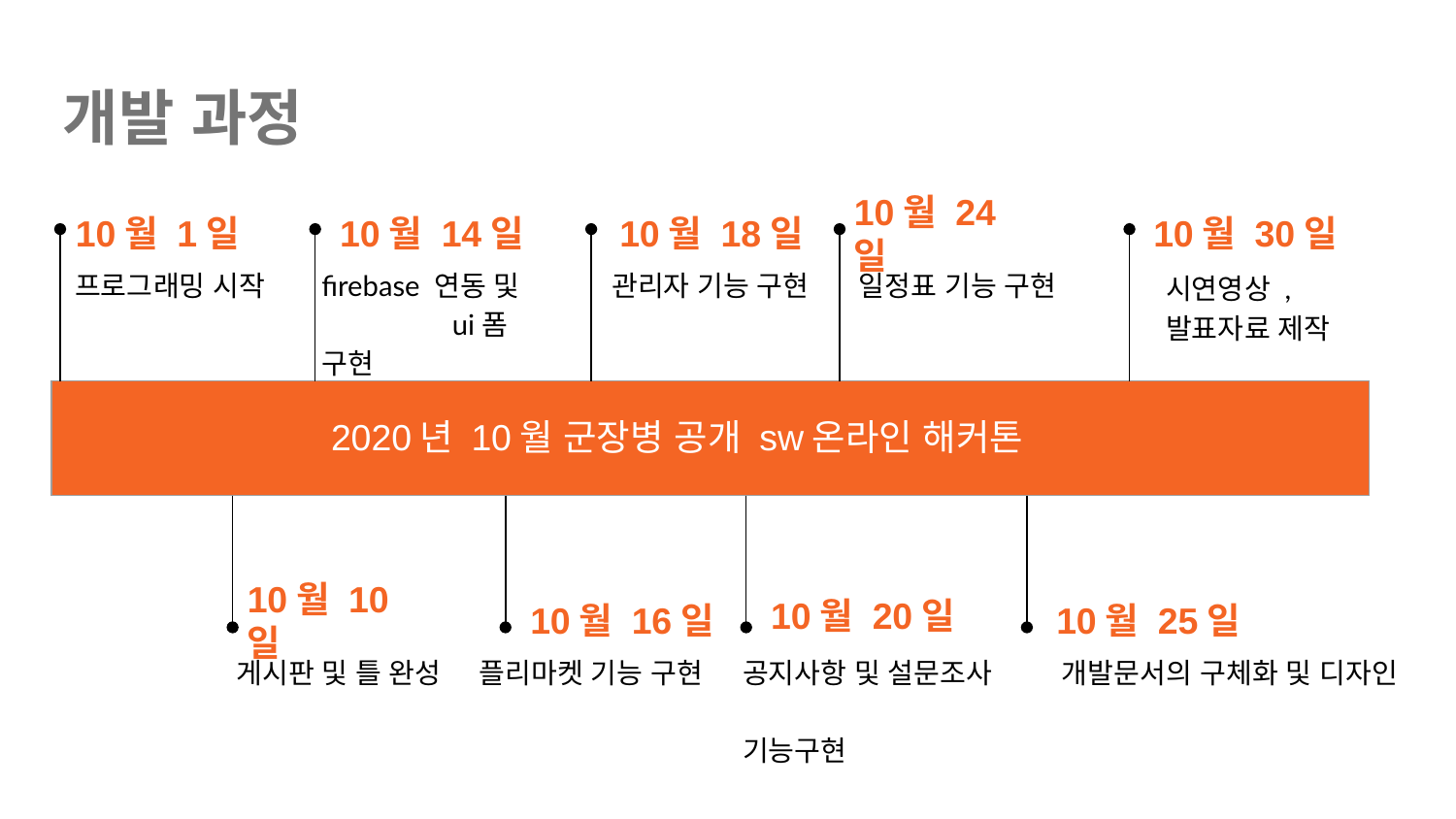

# 개발 과정
10월 24일
10월 30일
 10월 1일
 10월 14일
 10월 18일
firebase 연동 및                   ui폼 구현
관리자 기능 구현
일정표 기능 구현
프로그래밍 시작
시연영상 ,발표자료 제작
| 2020년 10월 군장병 공개 sw온라인 해커톤 |  |  |  |  |  |  |  |
| --- | --- | --- | --- | --- | --- | --- | --- |
10월 20일
10월 10일
 10월 16일
10월 25일
게시판 및 틀 완성
플리마켓 기능 구현
공지사항 및 설문조사                                    기능구현
개발문서의 구체화 및 디자인